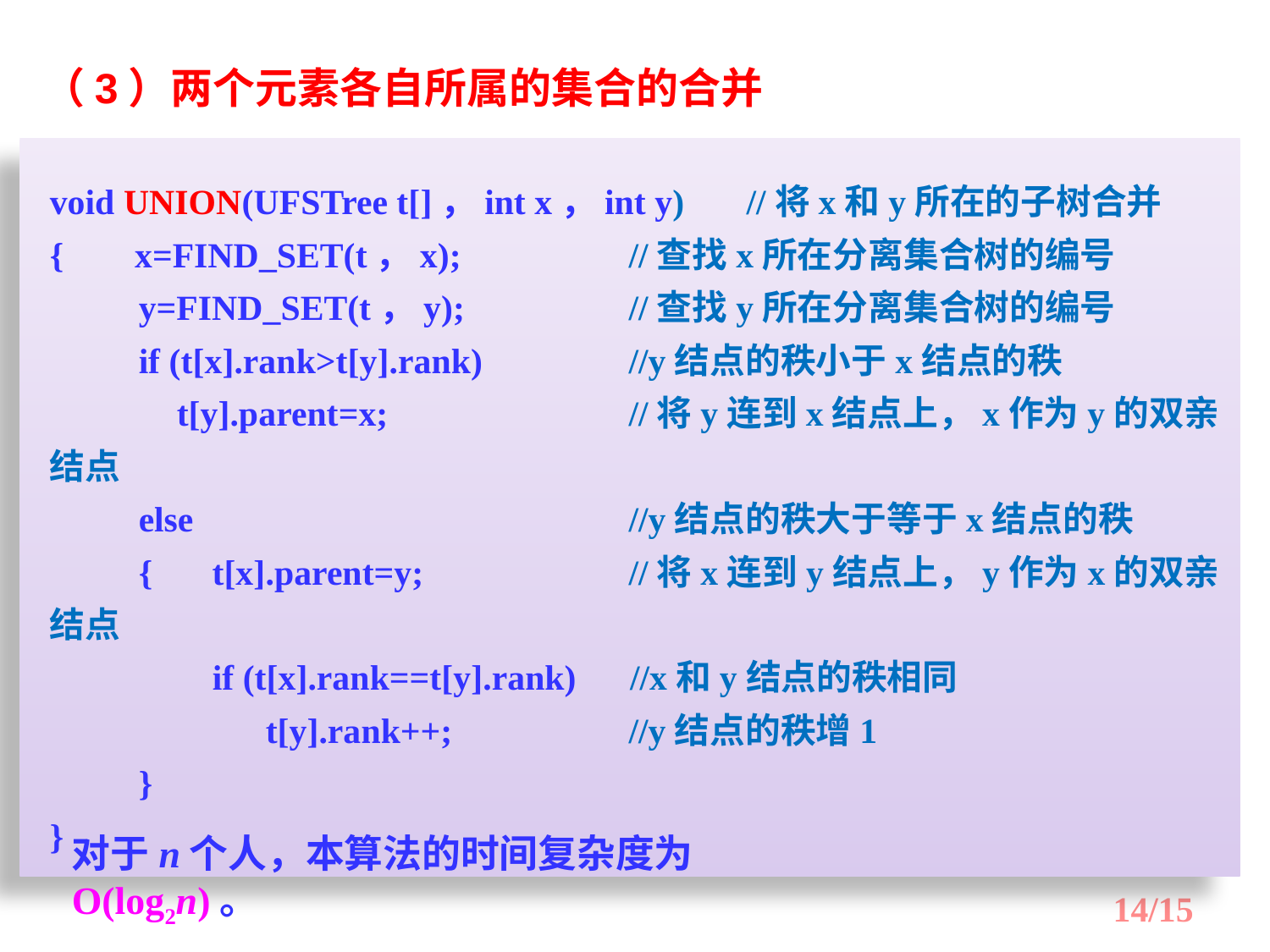

（3）两个元素各自所属的集合的合并
void UNION(UFSTree t[]，int x，int y)       //将x和y所在的子树合并
{        x=FIND_SET(t，x);	        //查找x所在分离集合树的编号
          y=FIND_SET(t，y);	        //查找y所在分离集合树的编号
          if (t[x].rank>t[y].rank)	        //y结点的秩小于x结点的秩
	t[y].parent=x;		        //将y连到x结点上，x作为y的双亲结点
          else			        //y结点的秩大于等于x结点的秩
          {	    t[x].parent=y;		        //将x连到y结点上，y作为x的双亲结点
	    if (t[x].rank==t[y].rank)      //x和y结点的秩相同
	          t[y].rank++;	        //y结点的秩增1
          }
}
对于n个人，本算法的时间复杂度为O(log2n)。
14/15